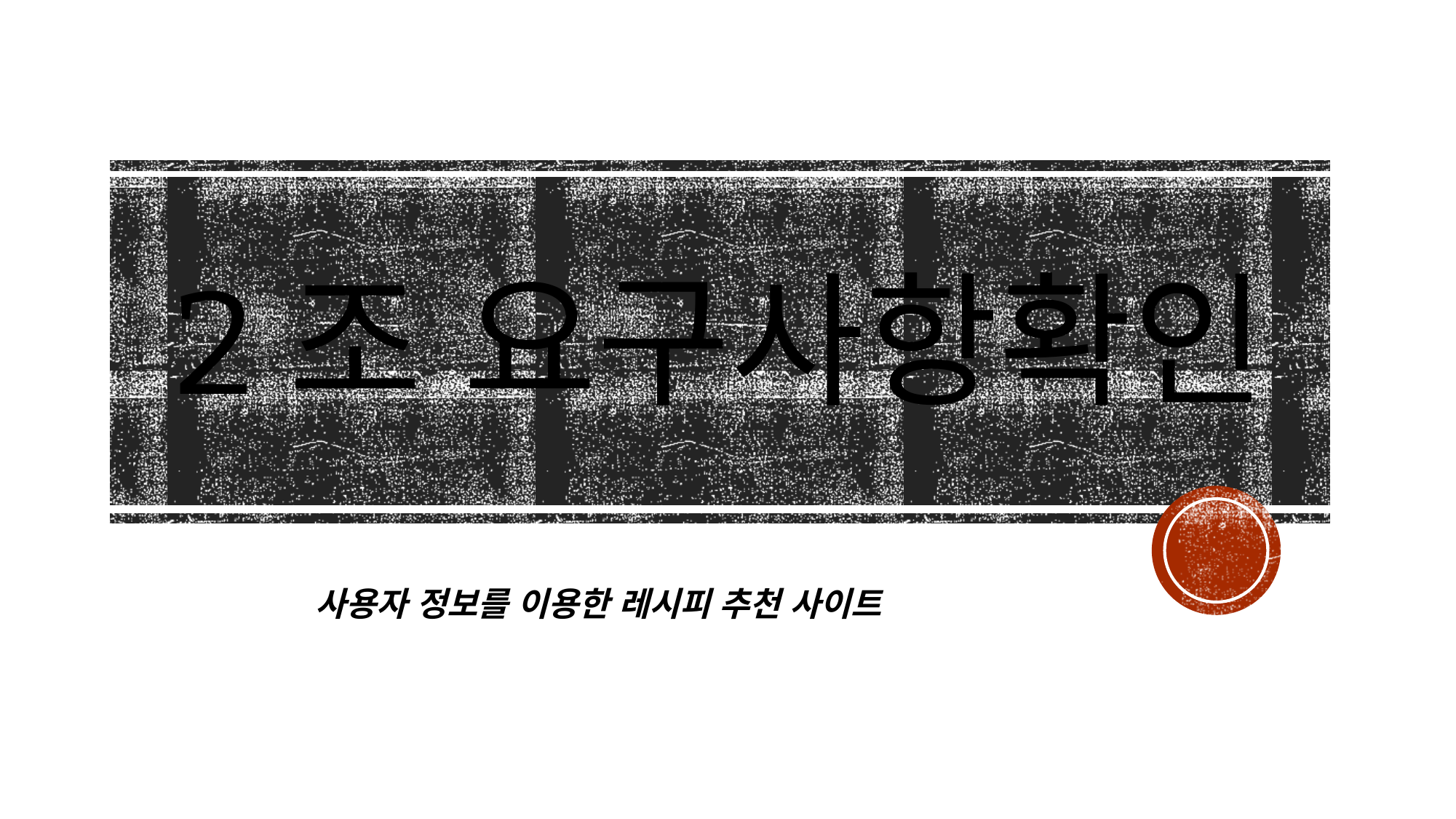

# 2조 요구사항확인

사용자 정보를 이용한 레시피 추천 사이트